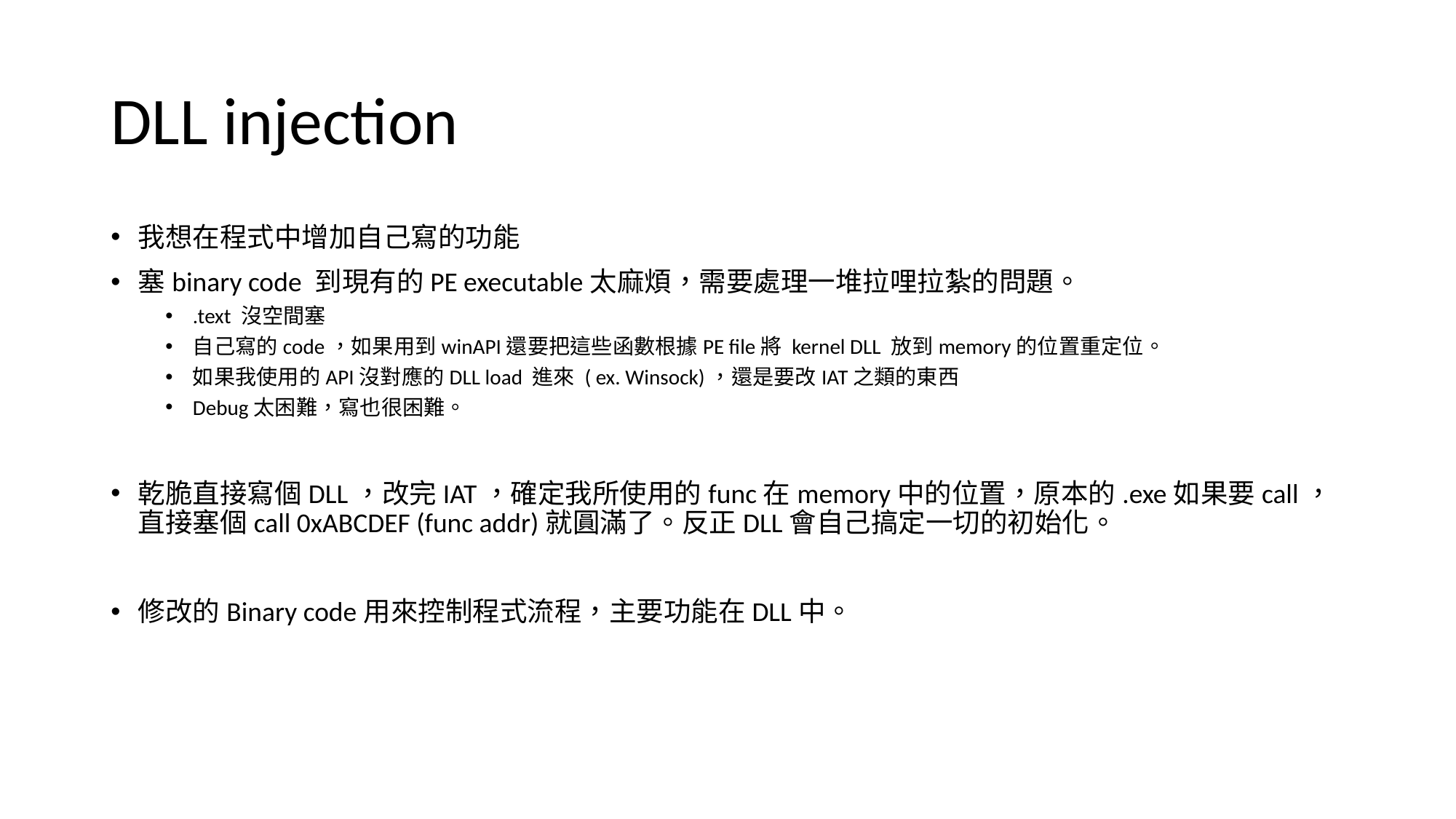

# DLL injection
我想在程式中增加自己寫的功能
塞binary code 到現有的PE executable太麻煩，需要處理一堆拉哩拉紮的問題。
.text 沒空間塞
自己寫的code，如果用到winAPI還要把這些函數根據PE file將 kernel DLL 放到memory的位置重定位。
如果我使用的API沒對應的DLL load 進來 ( ex. Winsock)，還是要改IAT之類的東西
Debug太困難，寫也很困難。

乾脆直接寫個DLL，改完IAT，確定我所使用的func在memory中的位置，原本的.exe如果要call，直接塞個call 0xABCDEF (func addr)就圓滿了。反正DLL會自己搞定一切的初始化。

修改的Binary code用來控制程式流程，主要功能在DLL中。